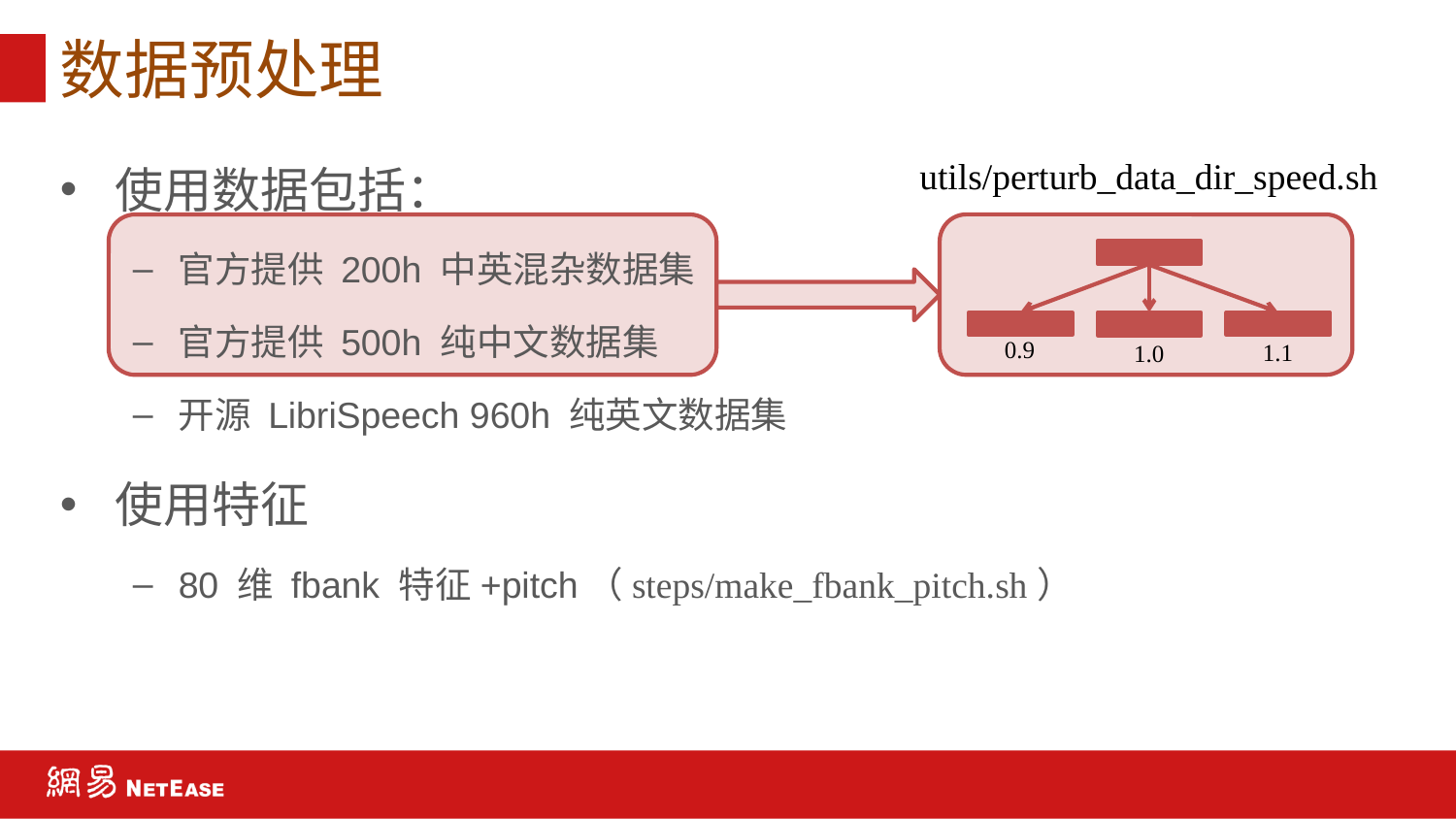

# 数据预处理
使用数据包括：
官方提供 200h 中英混杂数据集
官方提供 500h 纯中文数据集
开源 LibriSpeech 960h 纯英文数据集
使用特征
80 维 fbank 特征+pitch（steps/make_fbank_pitch.sh）

utils/perturb_data_dir_speed.sh

0.9
1.1
1.0